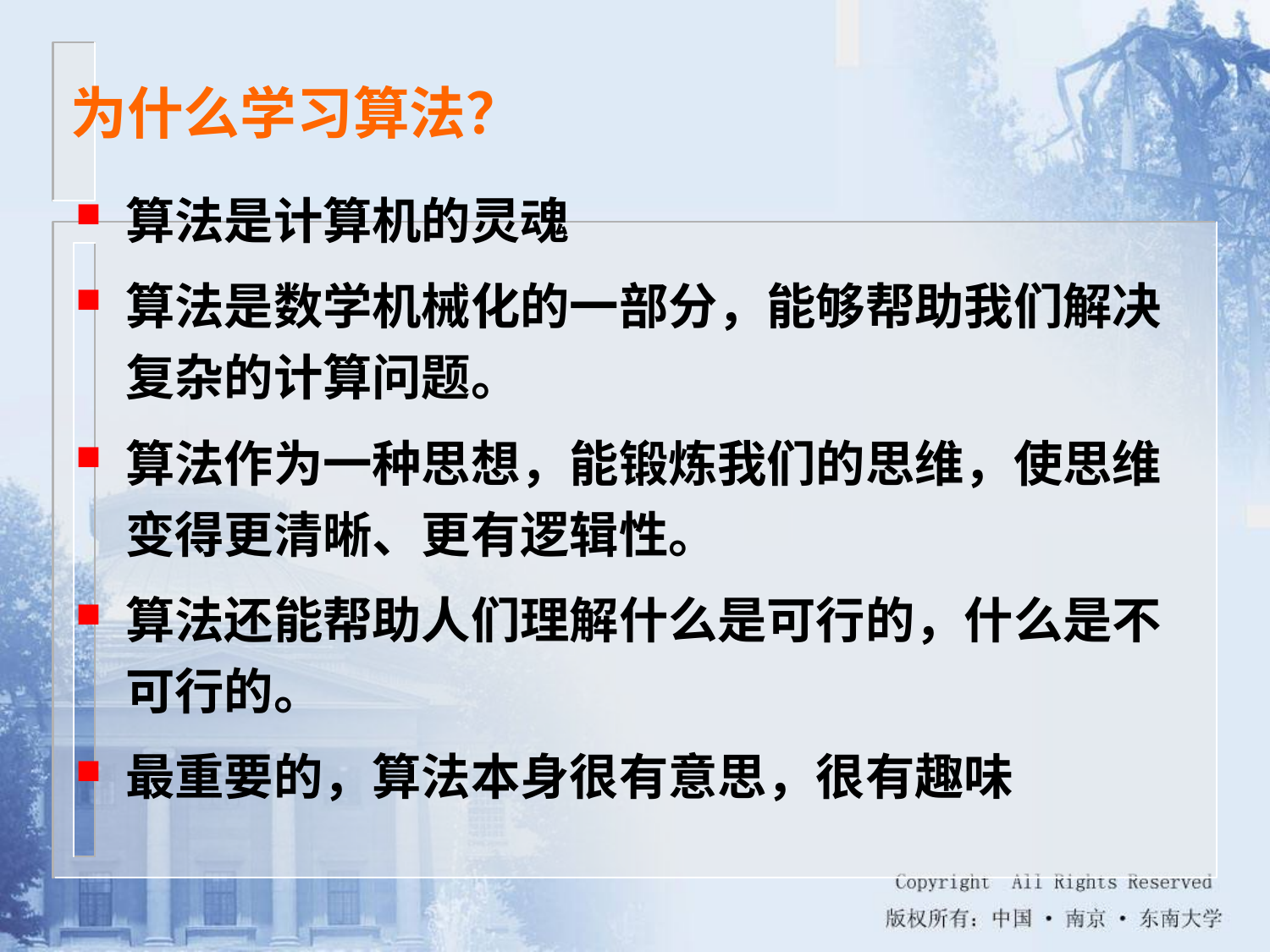

为什么学习算法？
算法是计算机的灵魂
算法是数学机械化的一部分，能够帮助我们解决复杂的计算问题。
算法作为一种思想，能锻炼我们的思维，使思维变得更清晰、更有逻辑性。
算法还能帮助人们理解什么是可行的，什么是不可行的。
最重要的，算法本身很有意思，很有趣味